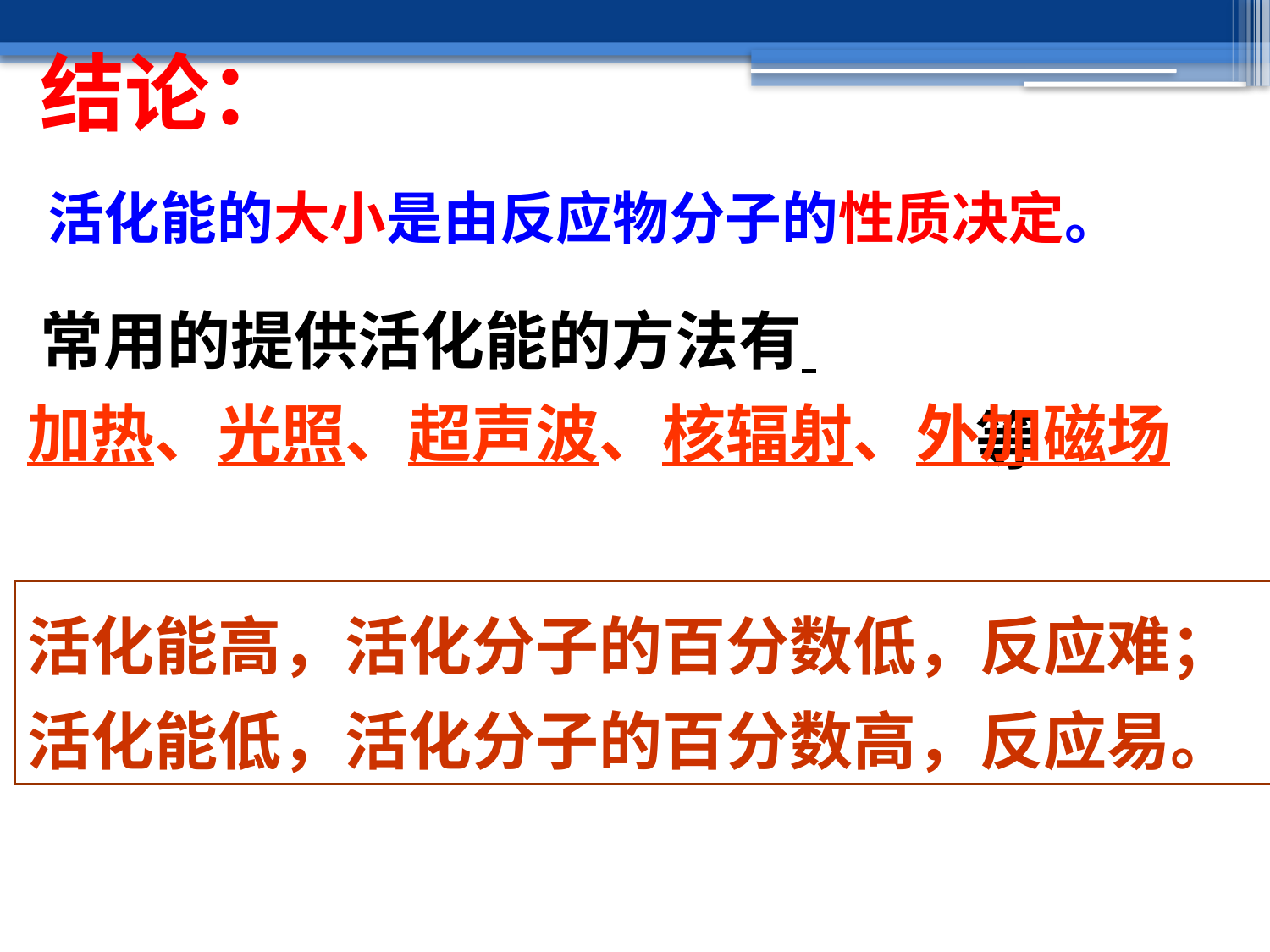

结论：
活化能的大小是由反应物分子的性质决定。
常用的提供活化能的方法有
                                                                等
加热、光照、超声波、核辐射、外加磁场
活化能高，活化分子的百分数低，反应难；
活化能低，活化分子的百分数高，反应易。